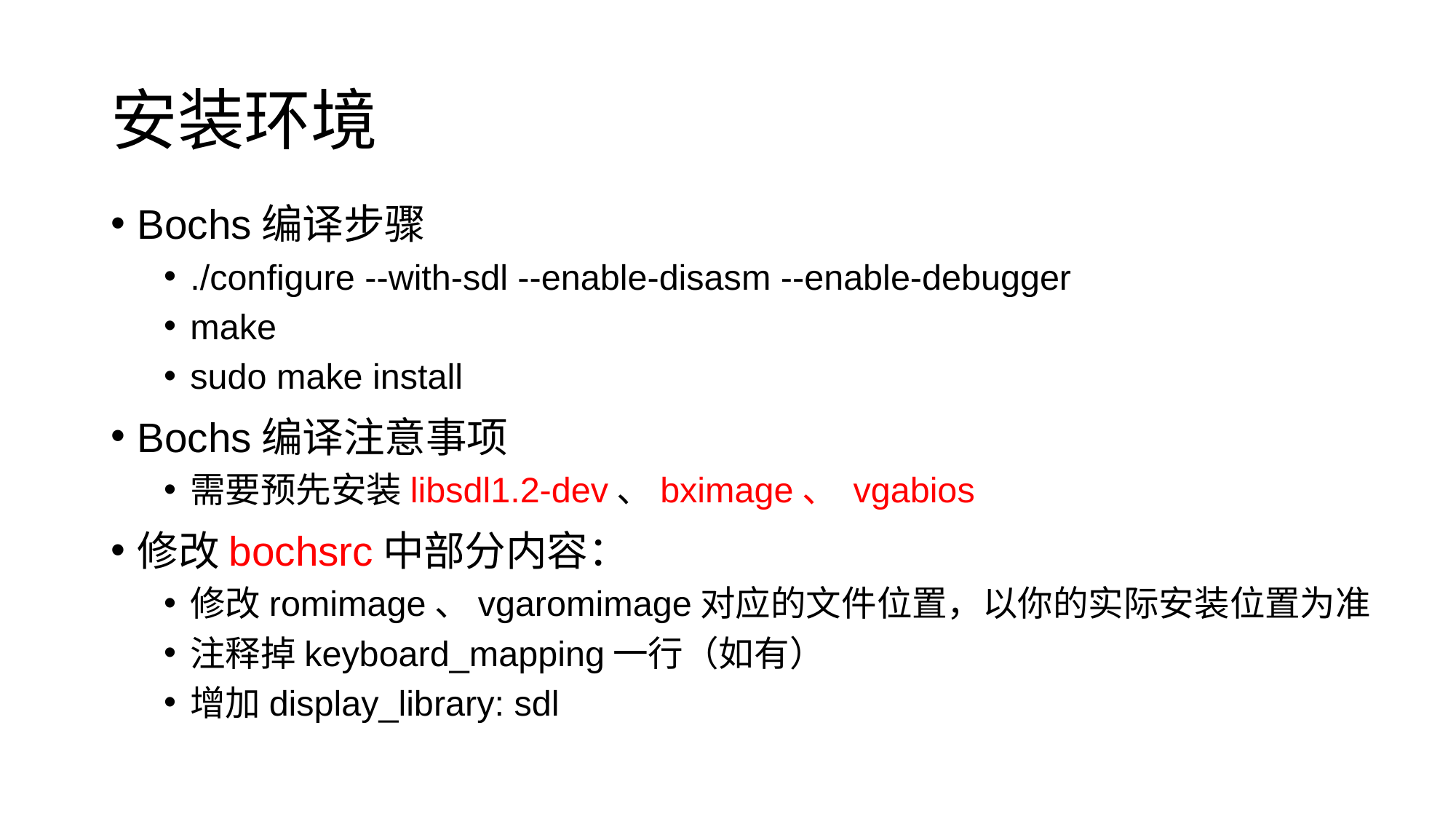

# 安装环境
Bochs编译步骤
./configure --with-sdl --enable-disasm --enable-debugger
make
sudo make install
Bochs编译注意事项
需要预先安装libsdl1.2-dev、bximage、 vgabios
修改bochsrc中部分内容：
修改romimage、vgaromimage对应的文件位置，以你的实际安装位置为准
注释掉keyboard_mapping一行（如有）
增加display_library: sdl